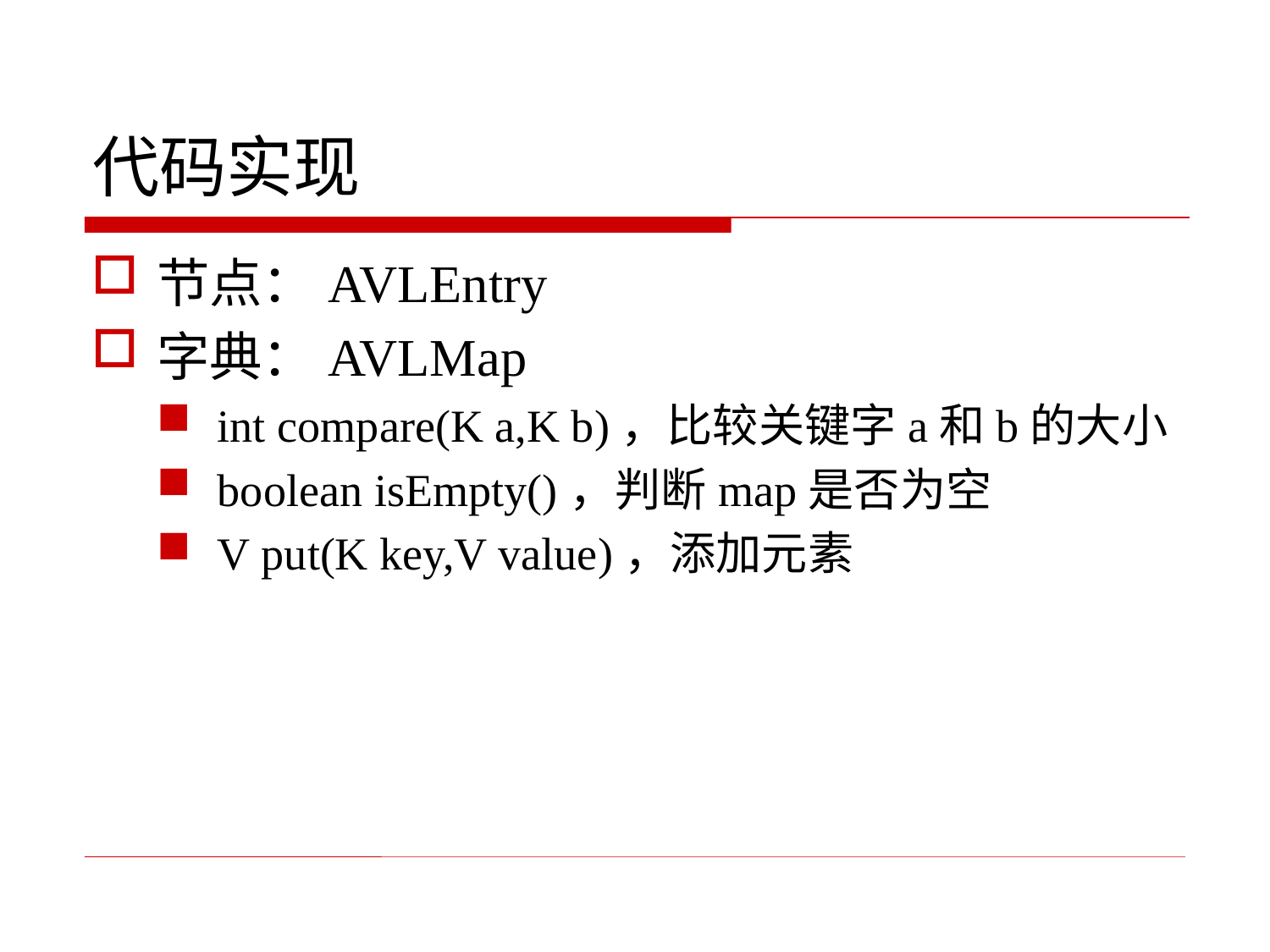

# 代码实现
节点：AVLEntry
字典：AVLMap
int compare(K a,K b)，比较关键字a和b的大小
boolean isEmpty()，判断map是否为空
V put(K key,V value)，添加元素